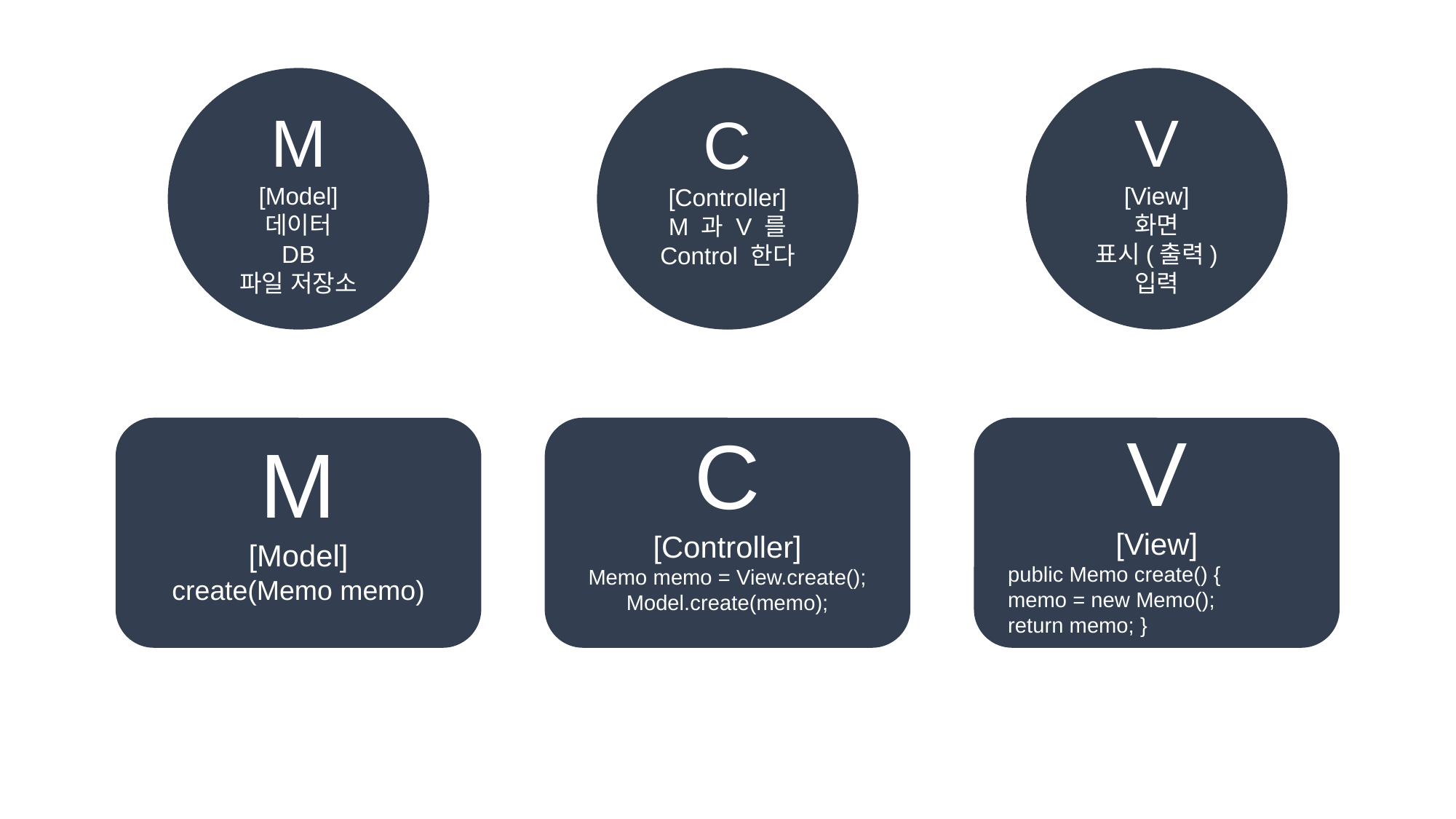

M
[Model]
데이터
DB
파일 저장소
C
[Controller]
M 과 V 를
Control 한다

V
[View]
화면
표시(출력)
입력
M
[Model]
create(Memo memo)

C
[Controller]
Memo memo = View.create();
Model.create(memo);

V
[View]
  public Memo create() {
  memo = new Memo();
  return memo; }